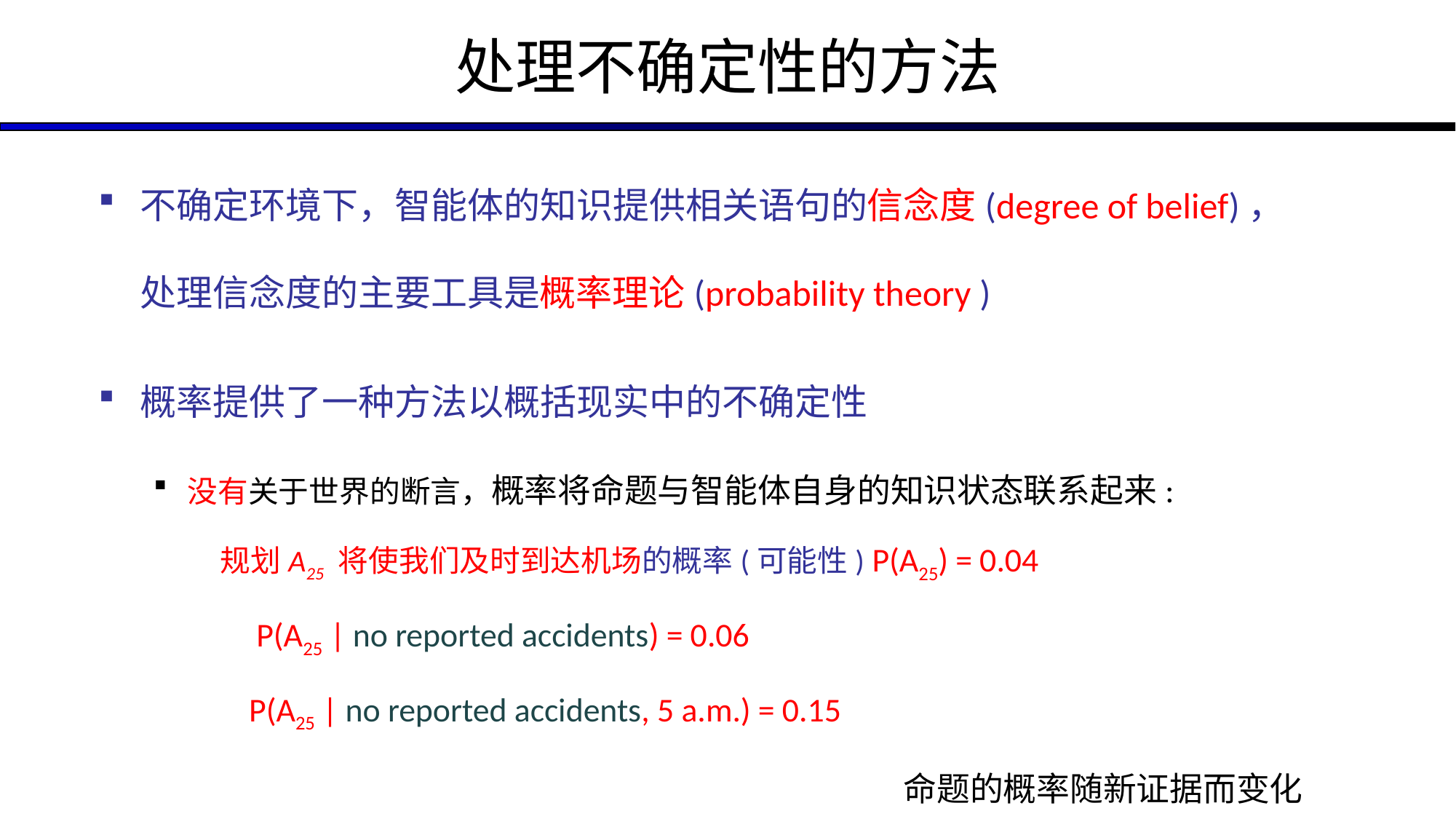

# 处理不确定性的方法
不确定环境下，智能体的知识提供相关语句的信念度(degree of belief)，处理信念度的主要工具是概率理论(probability theory )

概率提供了一种方法以概括现实中的不确定性
没有关于世界的断言，概率将命题与智能体自身的知识状态联系起来:
                 规划A25 将使我们及时到达机场的概率(可能性) P(A25) = 0.04
		 P(A25 | no reported accidents) = 0.06
		P(A25 | no reported accidents, 5 a.m.) = 0.15

命题的概率随新证据而变化